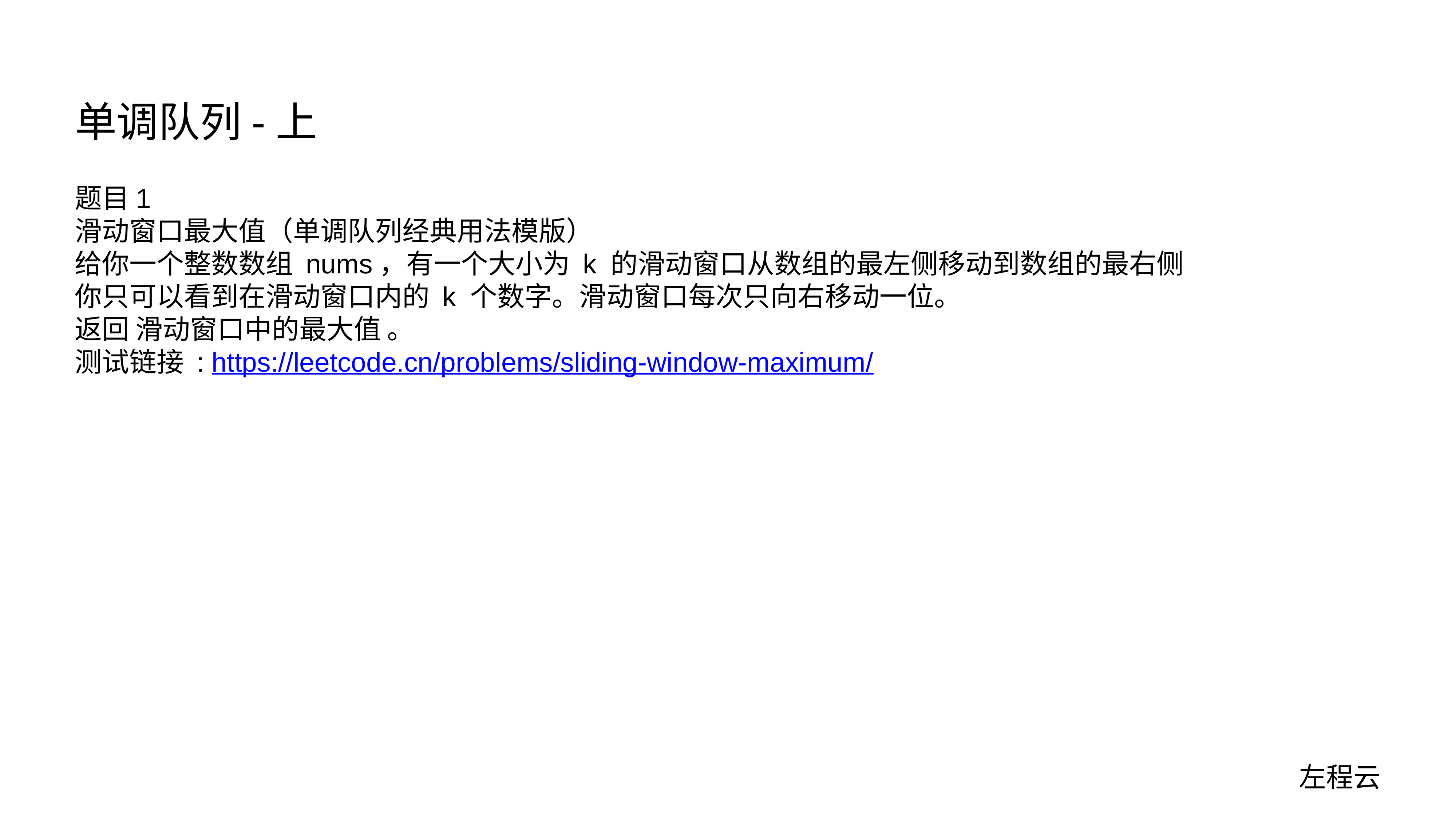

# 单调队列-上
题目1
滑动窗口最大值（单调队列经典用法模版）
给你一个整数数组 nums，有一个大小为 k 的滑动窗口从数组的最左侧移动到数组的最右侧
你只可以看到在滑动窗口内的 k 个数字。滑动窗口每次只向右移动一位。
返回 滑动窗口中的最大值 。
测试链接 : https://leetcode.cn/problems/sliding-window-maximum/
左程云